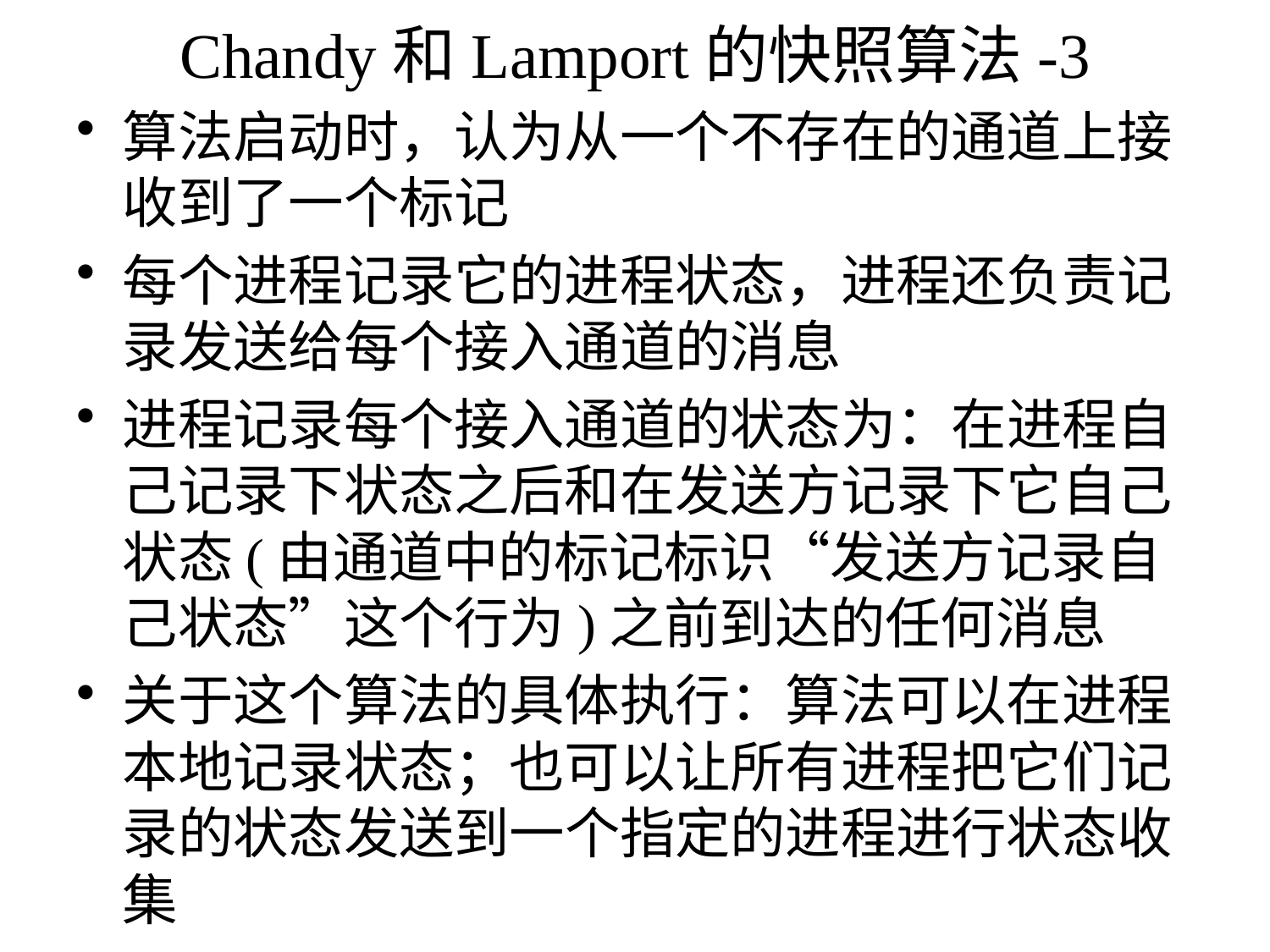

# Chandy和Lamport的快照算法-3
算法启动时，认为从一个不存在的通道上接收到了一个标记
每个进程记录它的进程状态，进程还负责记录发送给每个接入通道的消息
进程记录每个接入通道的状态为：在进程自己记录下状态之后和在发送方记录下它自己状态(由通道中的标记标识“发送方记录自己状态”这个行为)之前到达的任何消息
关于这个算法的具体执行：算法可以在进程本地记录状态；也可以让所有进程把它们记录的状态发送到一个指定的进程进行状态收集